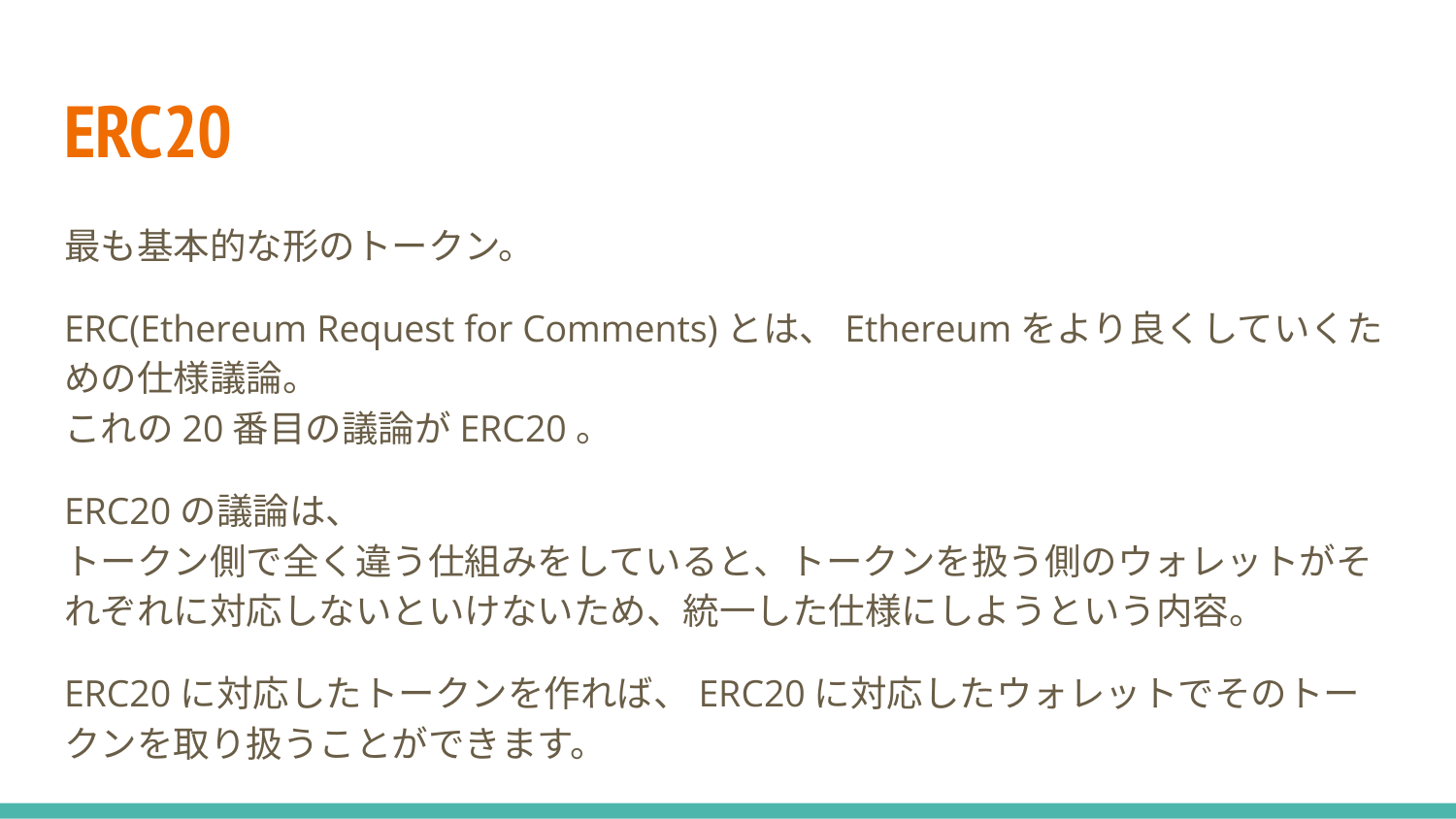

# ERC20
最も基本的な形のトークン。
ERC(Ethereum Request for Comments)とは、Ethereumをより良くしていくための仕様議論。
これの20番目の議論がERC20。
ERC20の議論は、
トークン側で全く違う仕組みをしていると、トークンを扱う側のウォレットがそれぞれに対応しないといけないため、統一した仕様にしようという内容。
ERC20に対応したトークンを作れば、ERC20に対応したウォレットでそのトークンを取り扱うことができます。